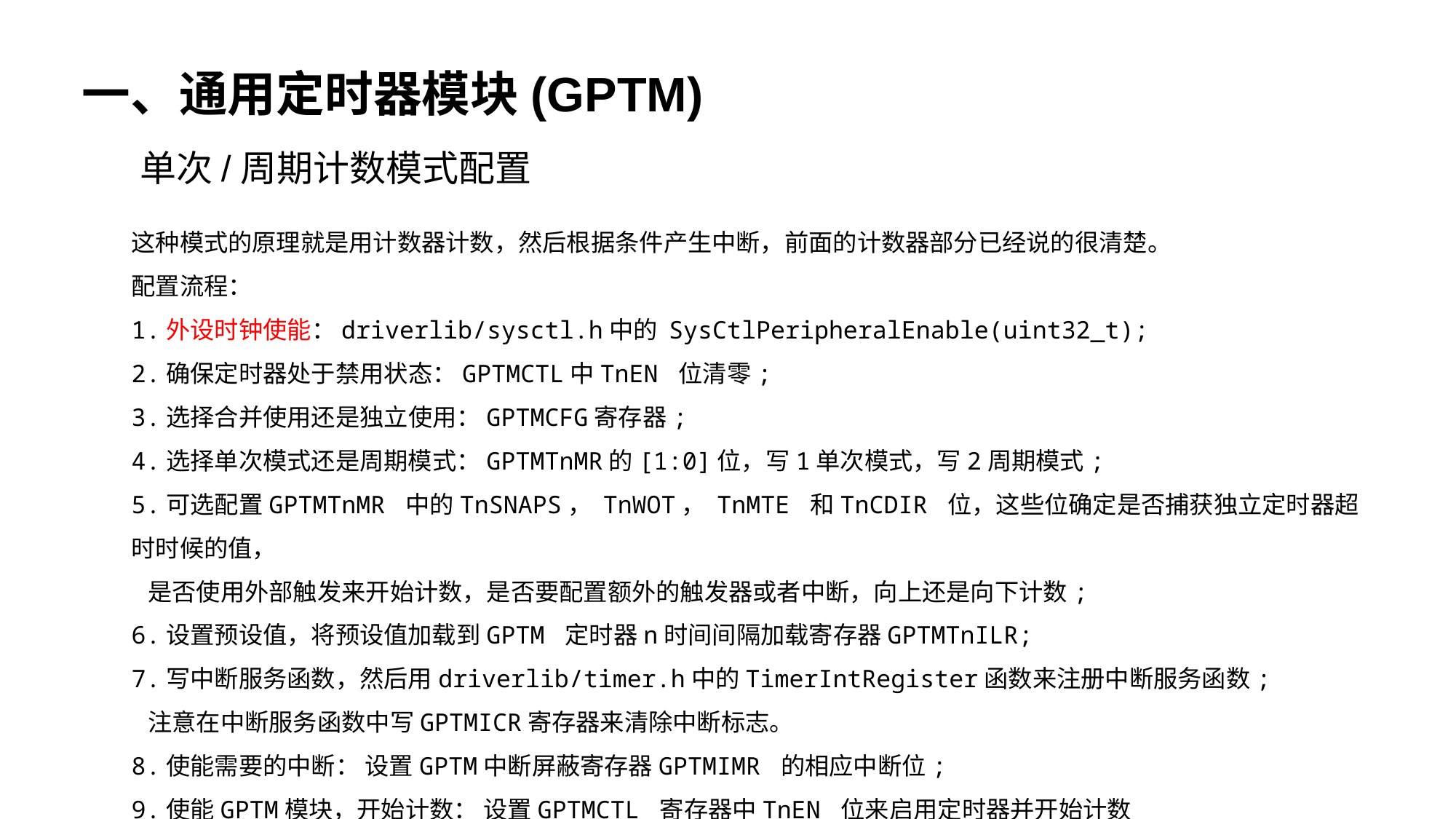

一、通用定时器模块(GPTM)
单次/周期计数模式配置
这种模式的原理就是用计数器计数，然后根据条件产生中断，前面的计数器部分已经说的很清楚。
配置流程：
1.外设时钟使能：driverlib/sysctl.h中的 SysCtlPeripheralEnable(uint32_t);
2.确保定时器处于禁用状态：GPTMCTL中TnEN 位清零;
3.选择合并使用还是独立使用：GPTMCFG寄存器;
4.选择单次模式还是周期模式：GPTMTnMR的[1:0]位，写1单次模式，写2周期模式;
5.可选配置GPTMTnMR 中的TnSNAPS， TnWOT， TnMTE 和TnCDIR 位，这些位确定是否捕获独立定时器超时时候的值，
  是否使用外部触发来开始计数，是否要配置额外的触发器或者中断，向上还是向下计数;
6.设置预设值，将预设值加载到GPTM 定时器n时间间隔加载寄存器GPTMTnILR;
7.写中断服务函数，然后用driverlib/timer.h中的TimerIntRegister函数来注册中断服务函数;
  注意在中断服务函数中写GPTMICR寄存器来清除中断标志。
8.使能需要的中断： 设置GPTM中断屏蔽寄存器GPTMIMR 的相应中断位;
9.使能GPTM模块，开始计数： 设置GPTMCTL 寄存器中TnEN 位来启用定时器并开始计数